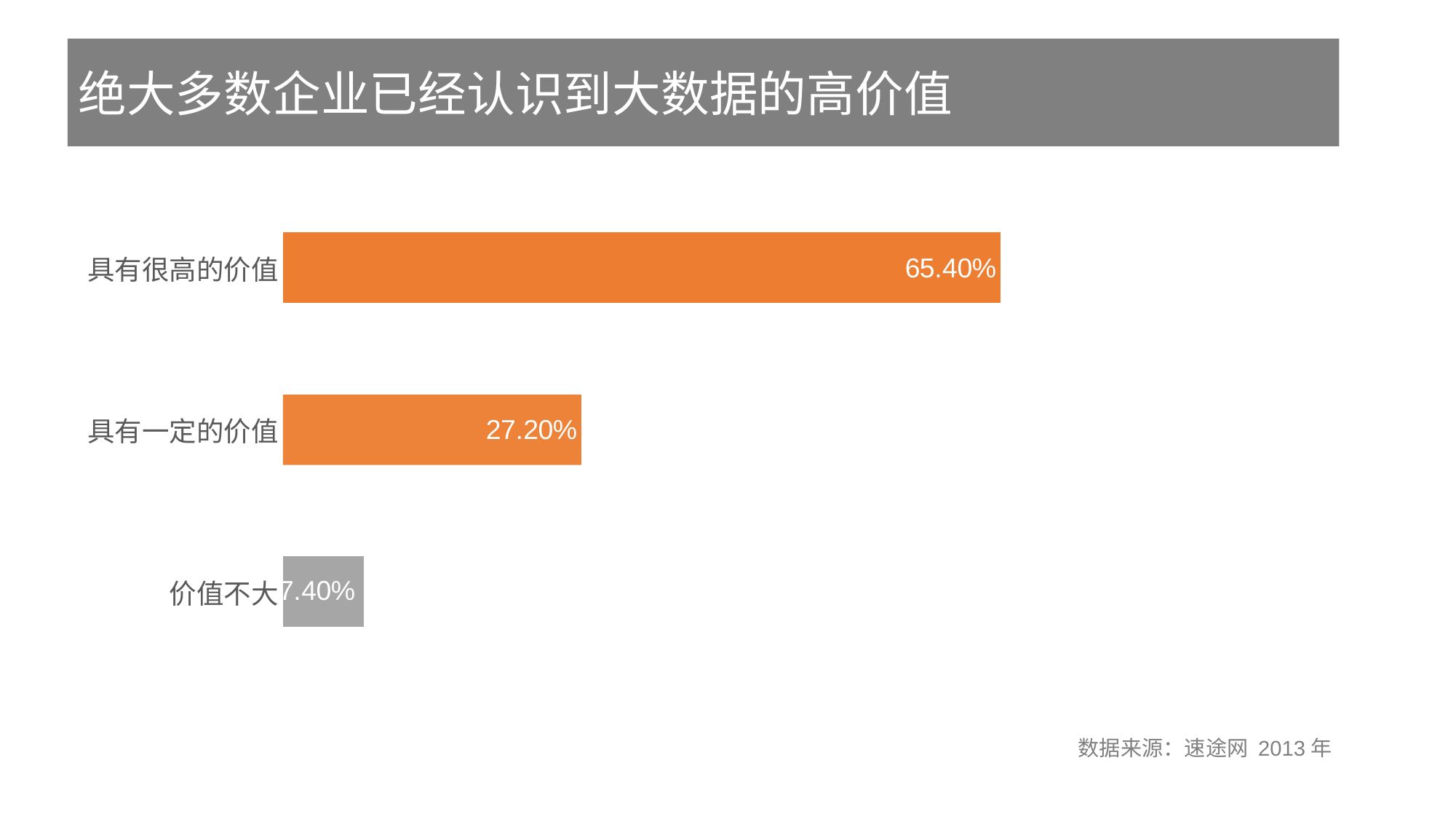

绝大多数企业已经认识到大数据的高价值

### Chart

| Category |  |
|---|---|
| 具有很高的价值 | 0.654 |
| 具有一定的价值 | 0.272 |
| 价值不大 | 0.074 |
数据来源：速途网 2013年